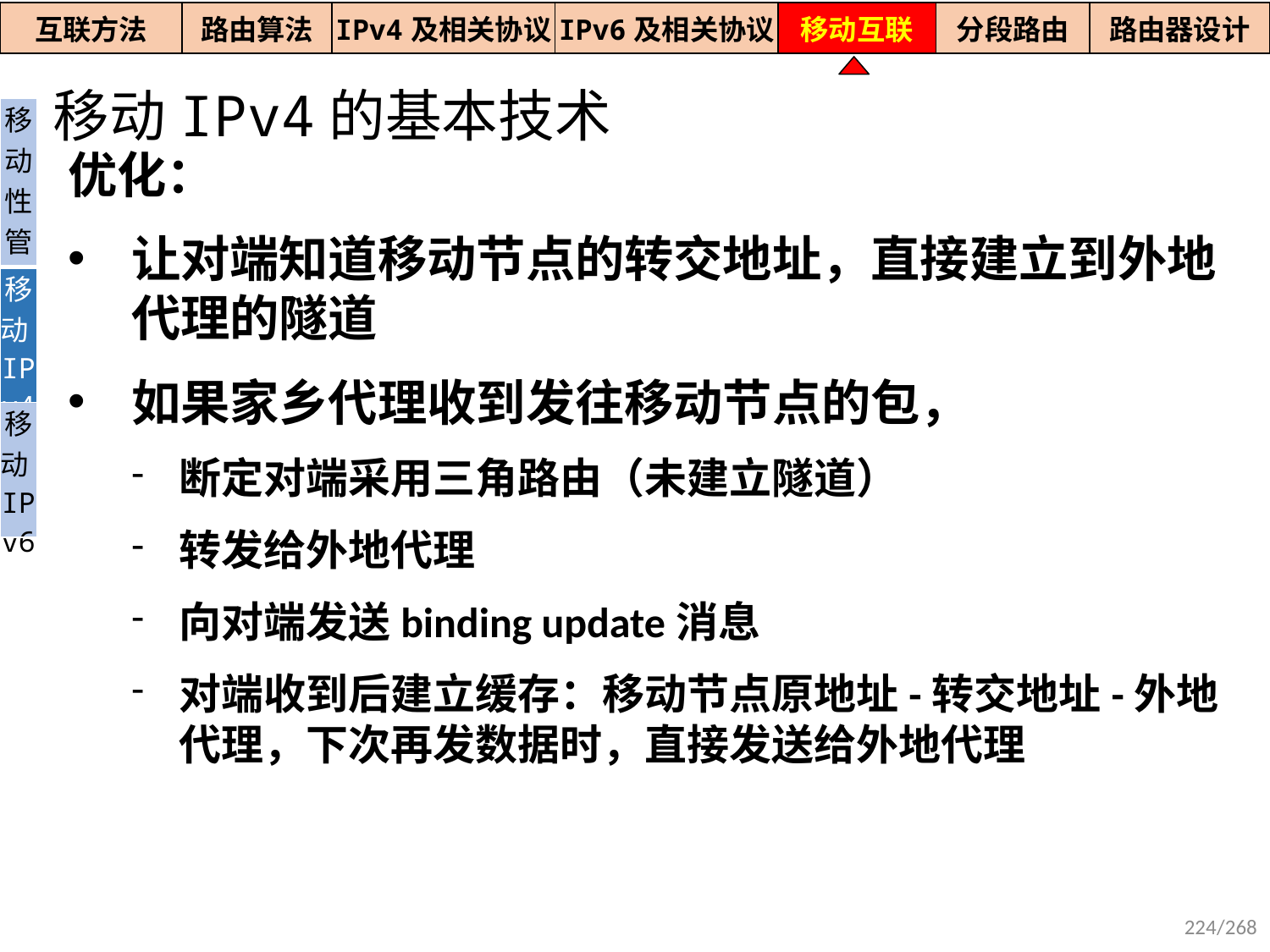

| 互联方法 | 路由算法 | IPv4及相关协议 | IPv6及相关协议 | 移动互联 | 分段路由 | 路由器设计 |
| --- | --- | --- | --- | --- | --- | --- |

移动IPv4的基本技术
| 移动性管理 |
| --- |
| 移动IPv4 |
| 移动IPv6 |
优化：
让对端知道移动节点的转交地址，直接建立到外地代理的隧道
如果家乡代理收到发往移动节点的包，
断定对端采用三角路由（未建立隧道）
转发给外地代理
向对端发送binding update消息
对端收到后建立缓存：移动节点原地址-转交地址-外地代理，下次再发数据时，直接发送给外地代理

224/268